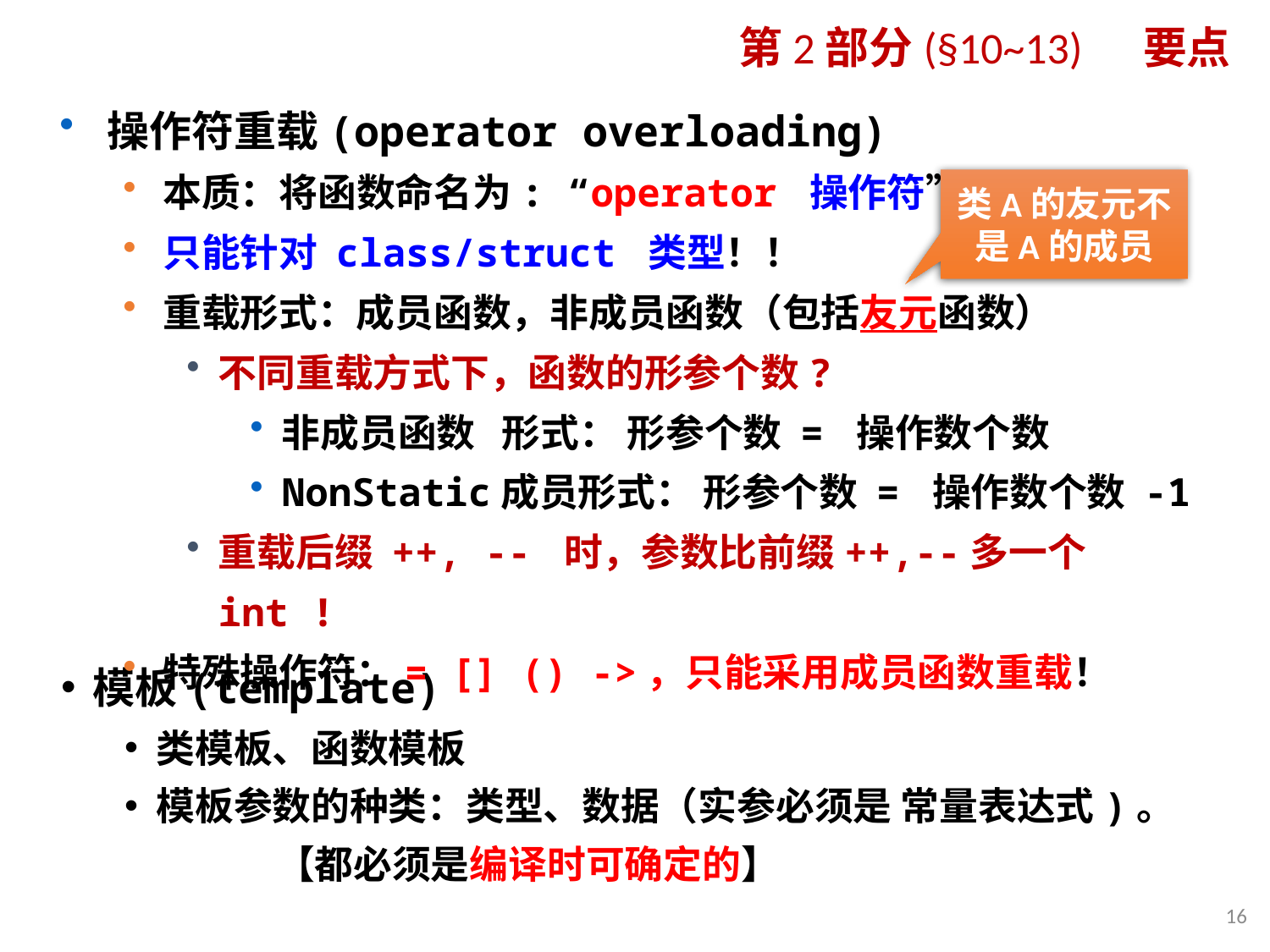

# 第2部分(§10~13)     要点
操作符重载(operator overloading)
本质：将函数命名为: “operator 操作符”
只能针对 class/struct 类型！！
重载形式：成员函数，非成员函数（包括友元函数）
不同重载方式下，函数的形参个数?
非成员函数   形式： 形参个数 = 操作数个数
NonStatic成员形式： 形参个数 = 操作数个数 -1
重载后缀 ++, -- 时，参数比前缀++,--多一个 int !
特殊操作符：= [] () ->，只能采用成员函数重载！
类A的友元不是A的成员
模板(template)
类模板、函数模板
模板参数的种类：类型、数据（实参必须是 常量表达式)。
                【都必须是编译时可确定的】
16